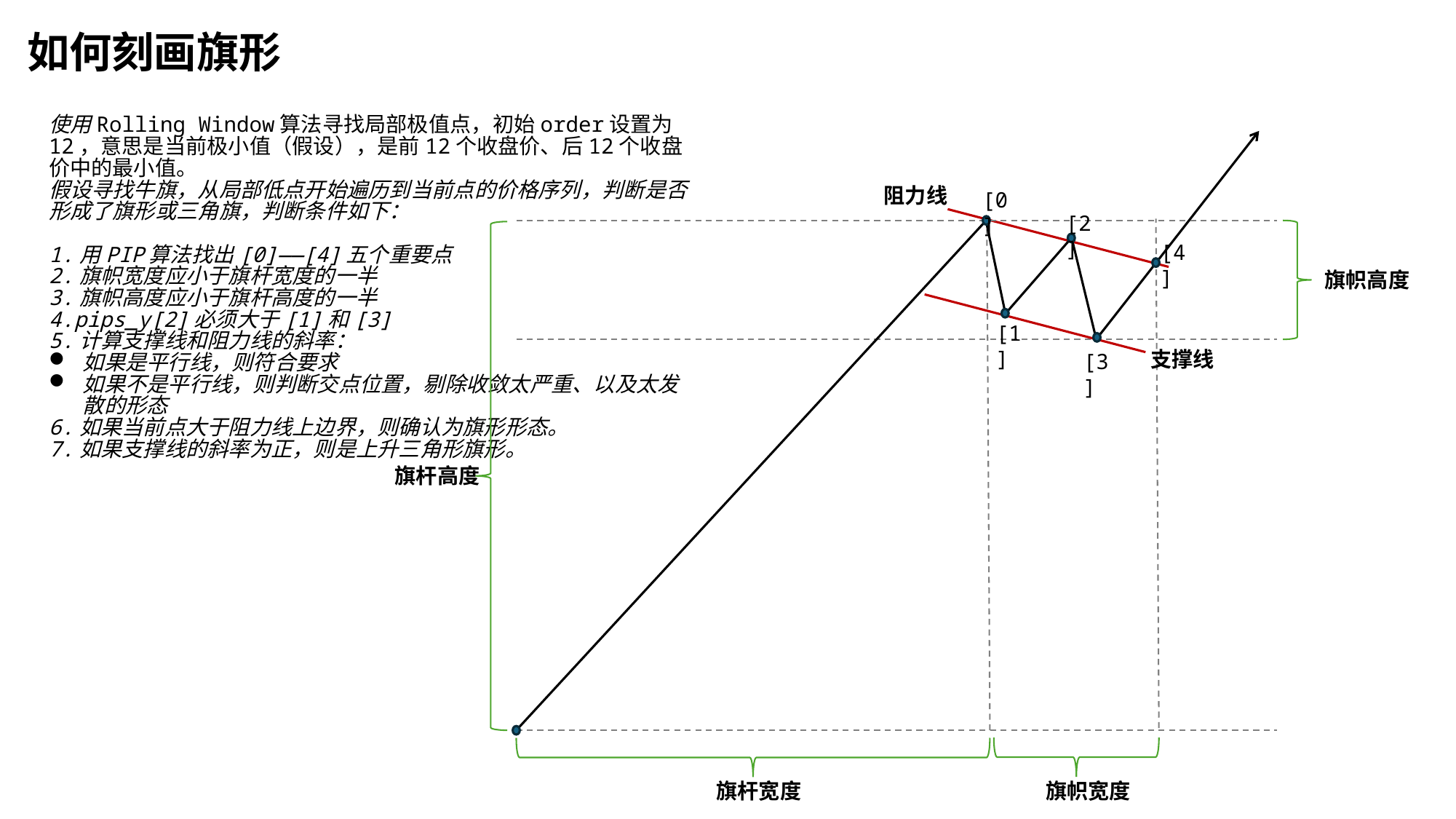

如何刻画旗形
使用Rolling Window算法寻找局部极值点，初始order设置为12，意思是当前极小值（假设），是前12个收盘价、后12个收盘价中的最小值。
假设寻找牛旗，从局部低点开始遍历到当前点的价格序列，判断是否形成了旗形或三角旗，判断条件如下：

1.用PIP算法找出[0]——[4]五个重要点
2.旗帜宽度应小于旗杆宽度的一半
3.旗帜高度应小于旗杆高度的一半
4.pips_y[2]必须大于[1]和[3]
5.计算支撑线和阻力线的斜率：
如果是平行线，则符合要求
如果不是平行线，则判断交点位置，剔除收敛太严重、以及太发散的形态
6.如果当前点大于阻力线上边界，则确认为旗形形态。
7.如果支撑线的斜率为正，则是上升三角形旗形。

[0]
[2]

[4]

旗帜高度

[1]

[3]
旗杆高度

旗杆宽度
旗帜宽度
阻力线
支撑线